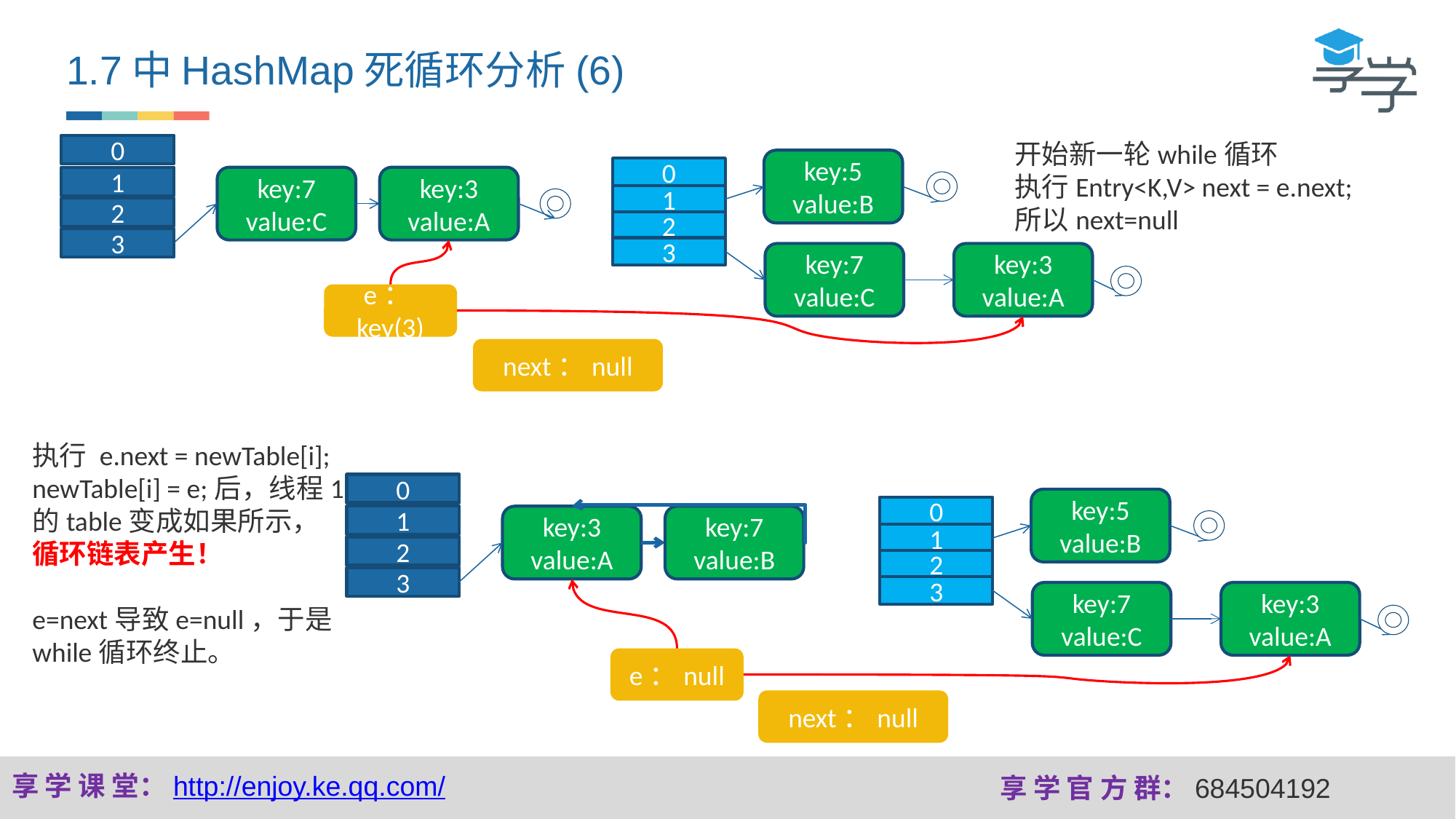

1.7中HashMap死循环分析(6)

开始新一轮while循环
执行Entry<K,V> next = e.next;
所以next=null
0
key:5
value:B
0
key:7
value:C
key:3
value:A
1

1

2
2
3
3
key:7
value:C
key:3
value:A

e：key(3)
next：null
执行 e.next = newTable[i];
newTable[i] = e;后，线程1的table变成如果所示，循环链表产生！

e=next导致e=null，于是
while循环终止。
0
key:5
value:B
0
key:3
value:A
key:7
value:B
1

1
2
2
3
3
key:7
value:C
key:3
value:A

e：null
next：null